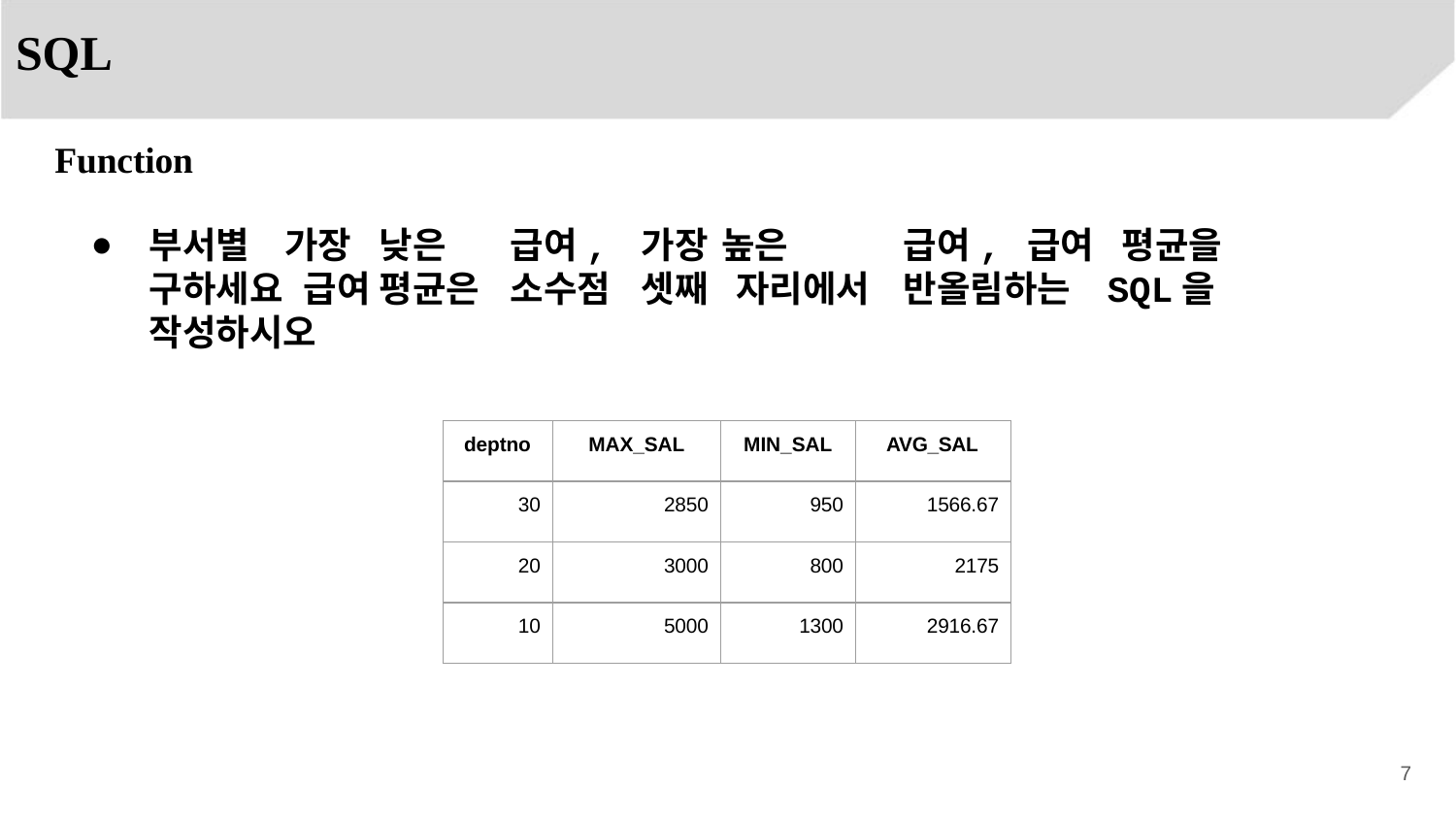

SQL

Function

부서별	가장	낮은	급여,	가장	높은		급여,	급여		평균을		구하세요  급여	평균은	소수점	셋째		자리에서	반올림하는	SQL을	작성하시오
| deptno | MAX\_SAL | MIN\_SAL | AVG\_SAL |
| --- | --- | --- | --- |
| 30 | 2850 | 950 | 1566.67 |
| 20 | 3000 | 800 | 2175 |
| 10 | 5000 | 1300 | 2916.67 |
7